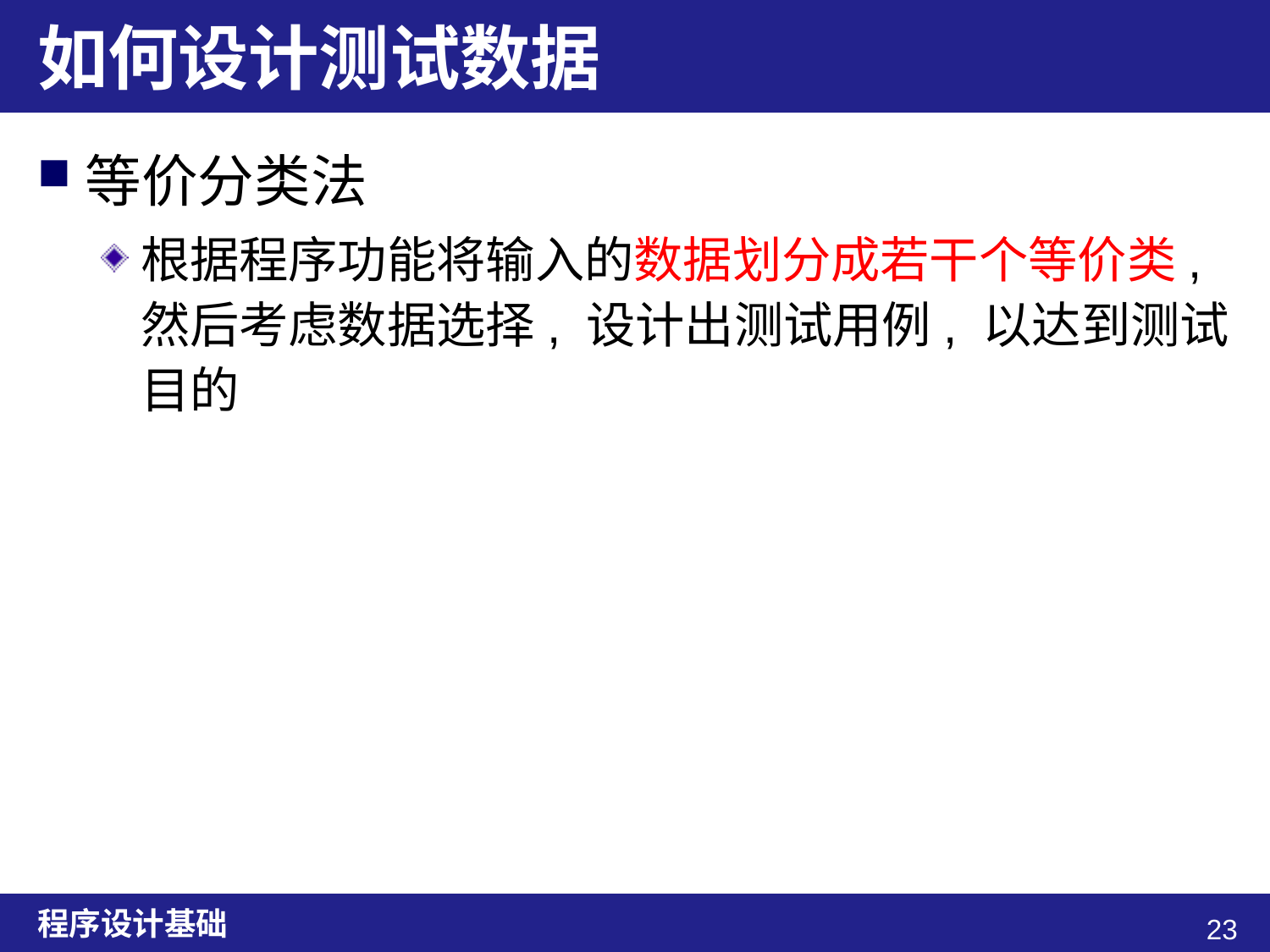

# 如何设计测试数据
等价分类法
根据程序功能将输入的数据划分成若干个等价类, 然后考虑数据选择, 设计出测试用例, 以达到测试目的